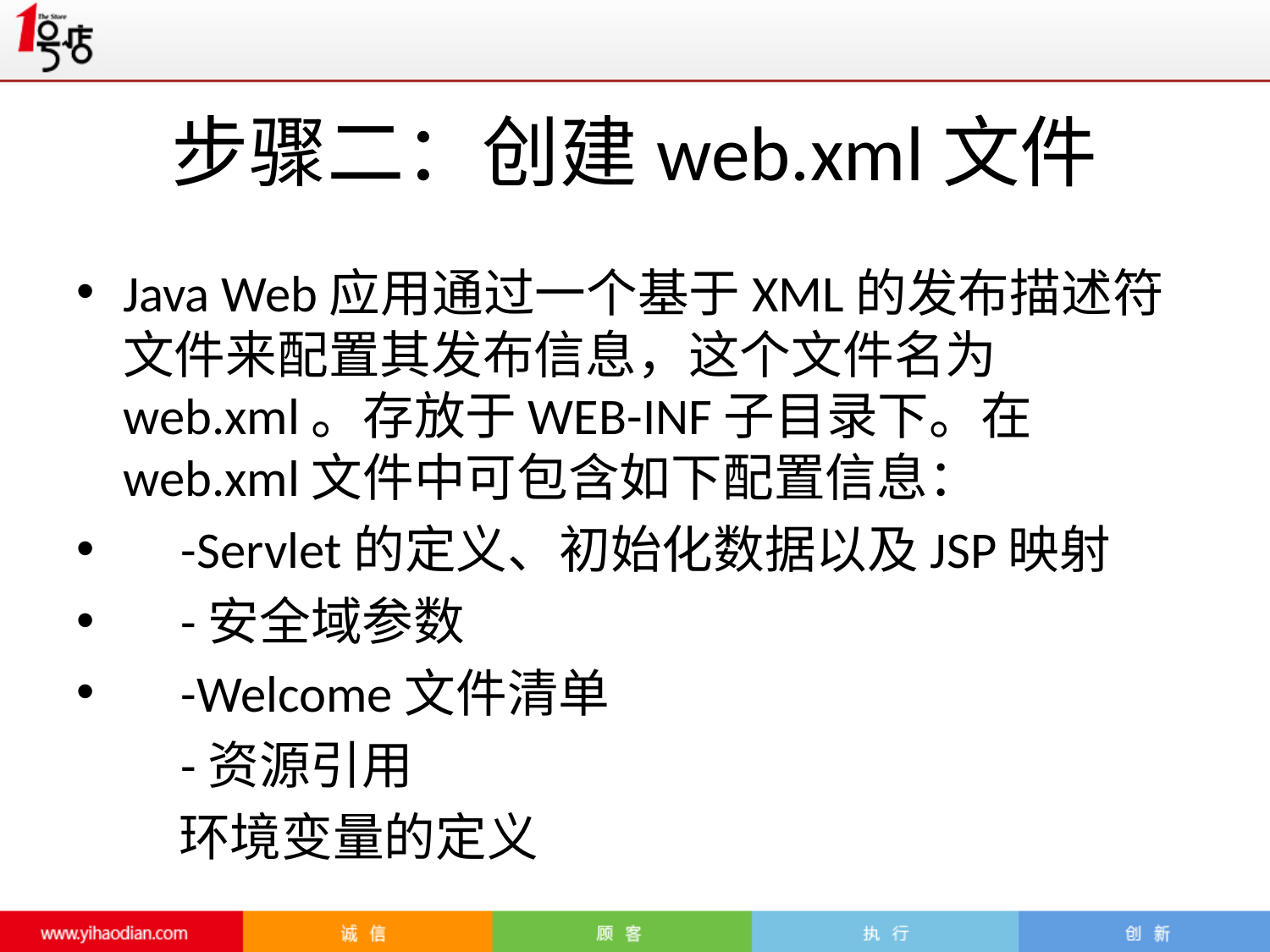

步骤二：创建web.xml文件
Java Web应用通过一个基于XML的发布描述符文件来配置其发布信息，这个文件名为web.xml。存放于WEB-INF子目录下。在web.xml文件中可包含如下配置信息：
     -Servlet的定义、初始化数据以及JSP映射
     -安全域参数
     -Welcome文件清单
         -资源引用
        环境变量的定义